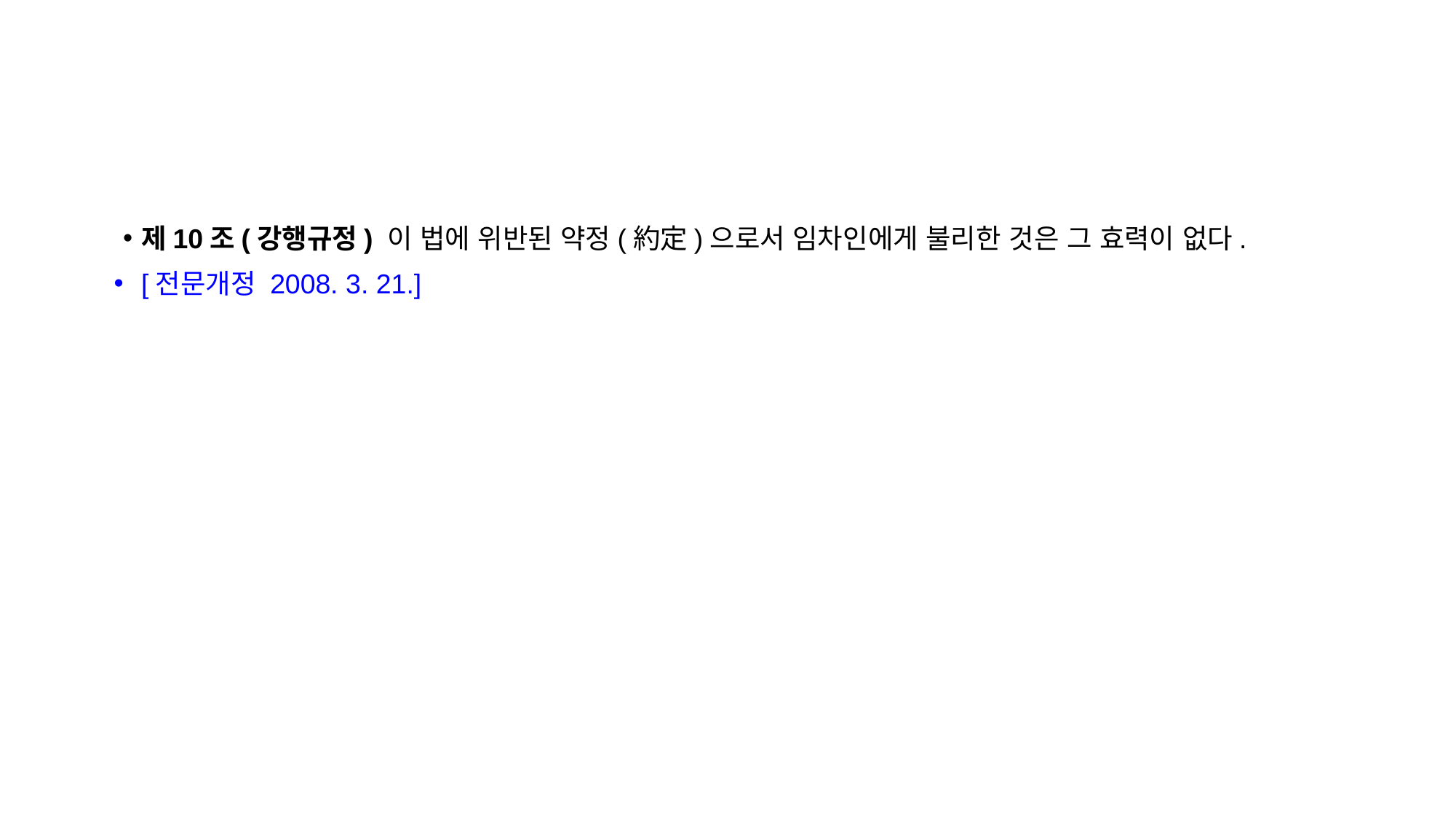

제10조(강행규정) 이 법에 위반된 약정(約定)으로서 임차인에게 불리한 것은 그 효력이 없다.
[전문개정 2008. 3. 21.]